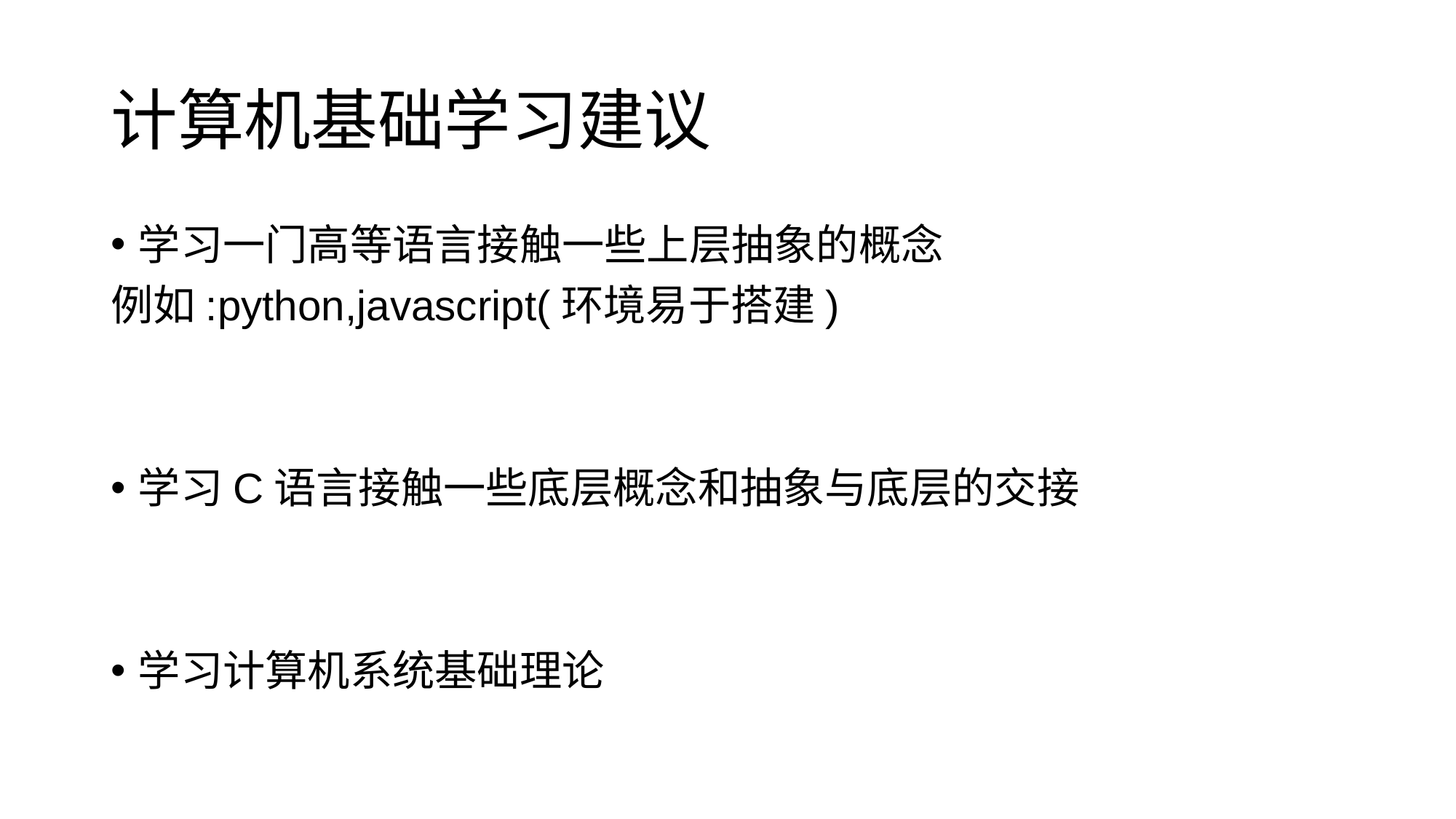

# 计算机基础学习建议
学习一门高等语言接触一些上层抽象的概念
例如:python,javascript(环境易于搭建)

学习C语言接触一些底层概念和抽象与底层的交接

学习计算机系统基础理论